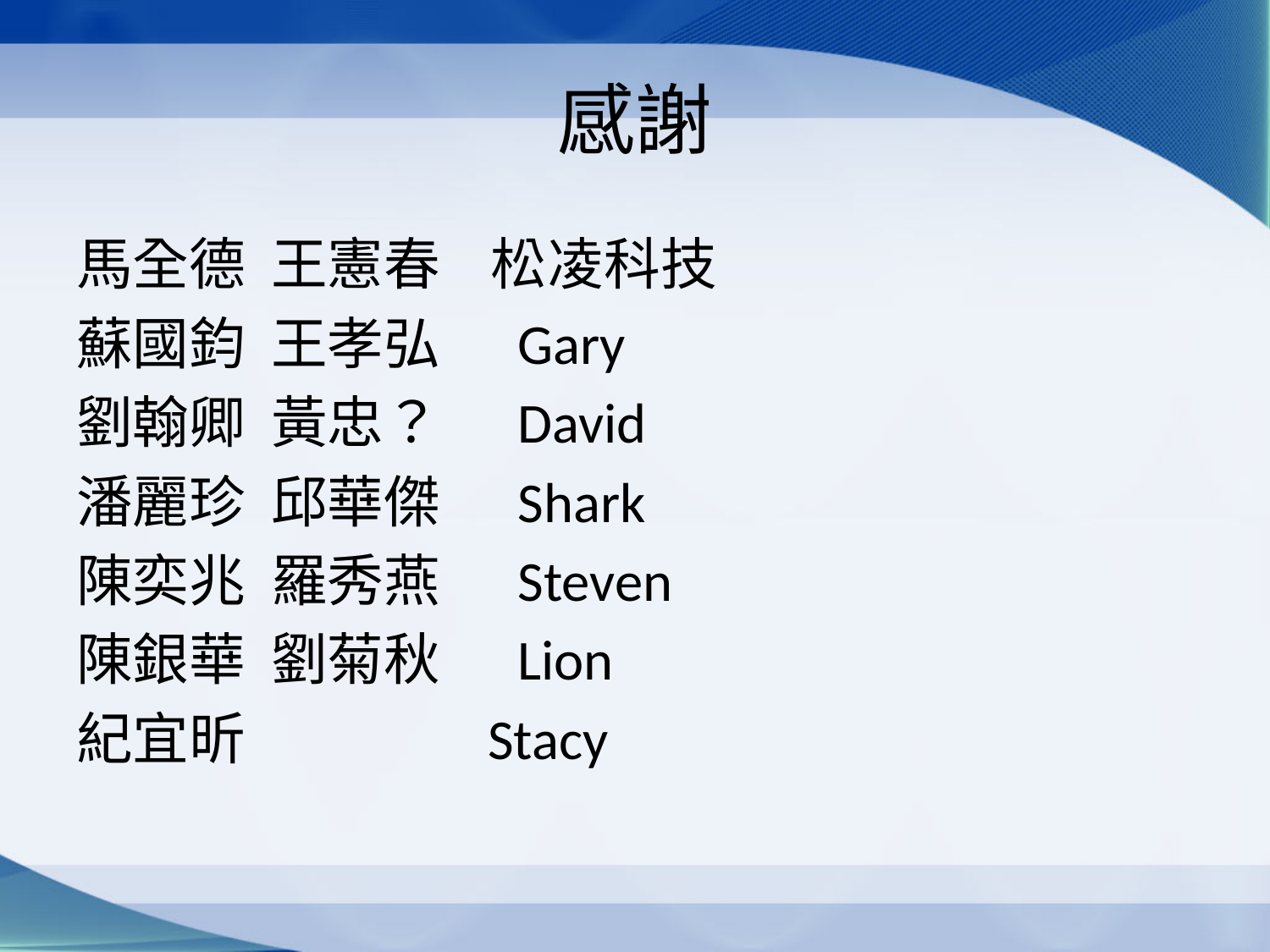

# 感謝
馬全德  王憲春    松凌科技
蘇國鈞  王孝弘     Gary
劉翰卿  黃忠？     David
潘麗珍  邱華傑     Shark
陳奕兆  羅秀燕     Steven
陳銀華  劉菊秋     Lion
紀宜昕                  Stacy